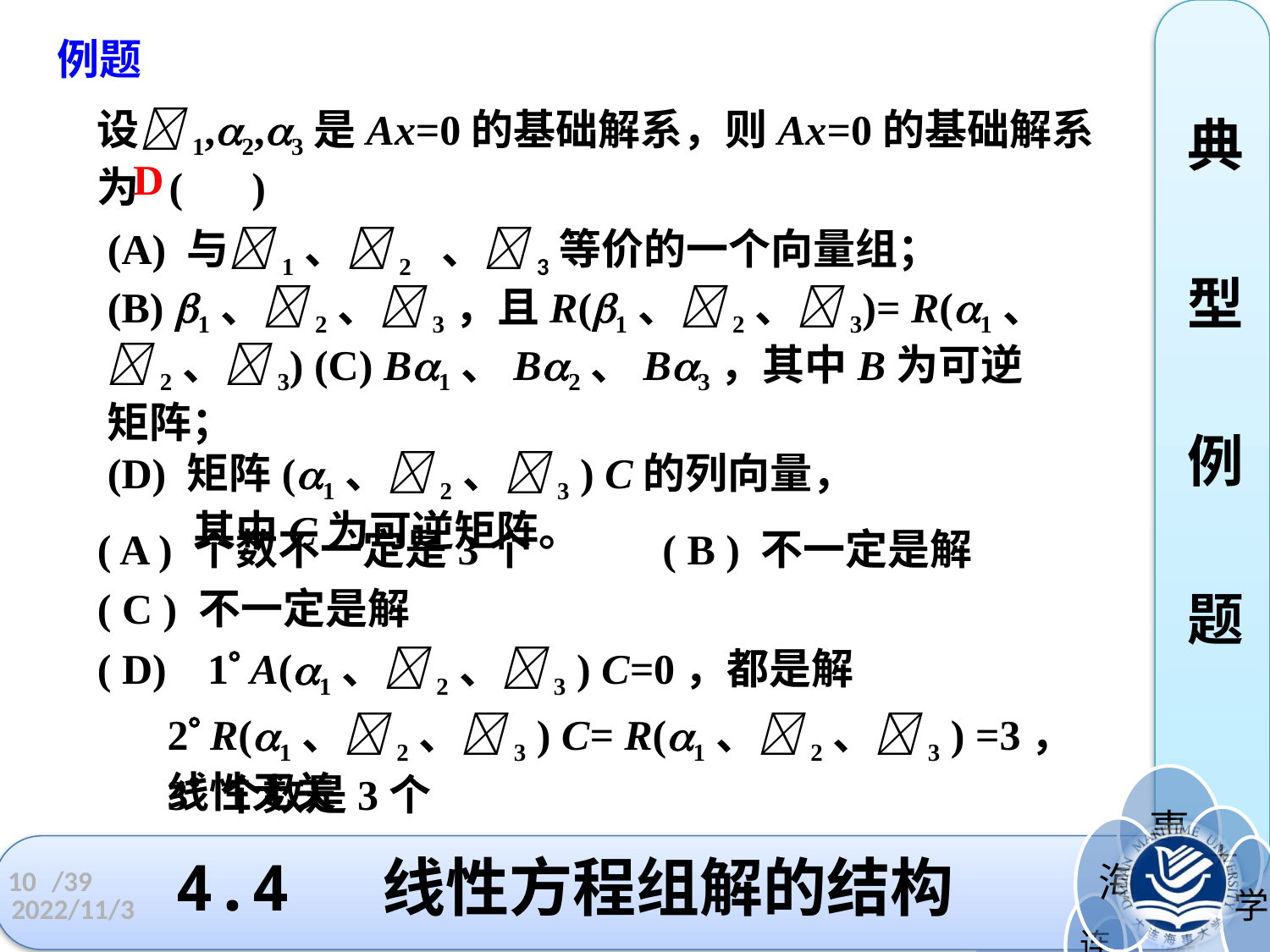

典

型

例

题
例题
设α1,α2,α3是Ax=0的基础解系，则Ax=0的基础解系为  (       )
D
(A) 与α1、α2  、α3等价的一个向量组；
(B) β1、β2、β3，且R(β1、β2、β3)= R(α1、α2、α3) (C) Bα1、Bα2、Bα3，其中B为可逆矩阵；
(D) 矩阵(α1、α2、α3 ) C的列向量，
        其中C为可逆矩阵。
( A ) 个数不一定是3个
( B ) 不一定是解
( C ) 不一定是解
( D)
1° A(α1、α2、α3 ) C=0，都是解
2° R(α1、α2、α3 ) C= R(α1、α2、α3 ) =3，线性无关
3° 个数是3个
# 4.4  线性方程组解的结构
10
/39
2022/11/3